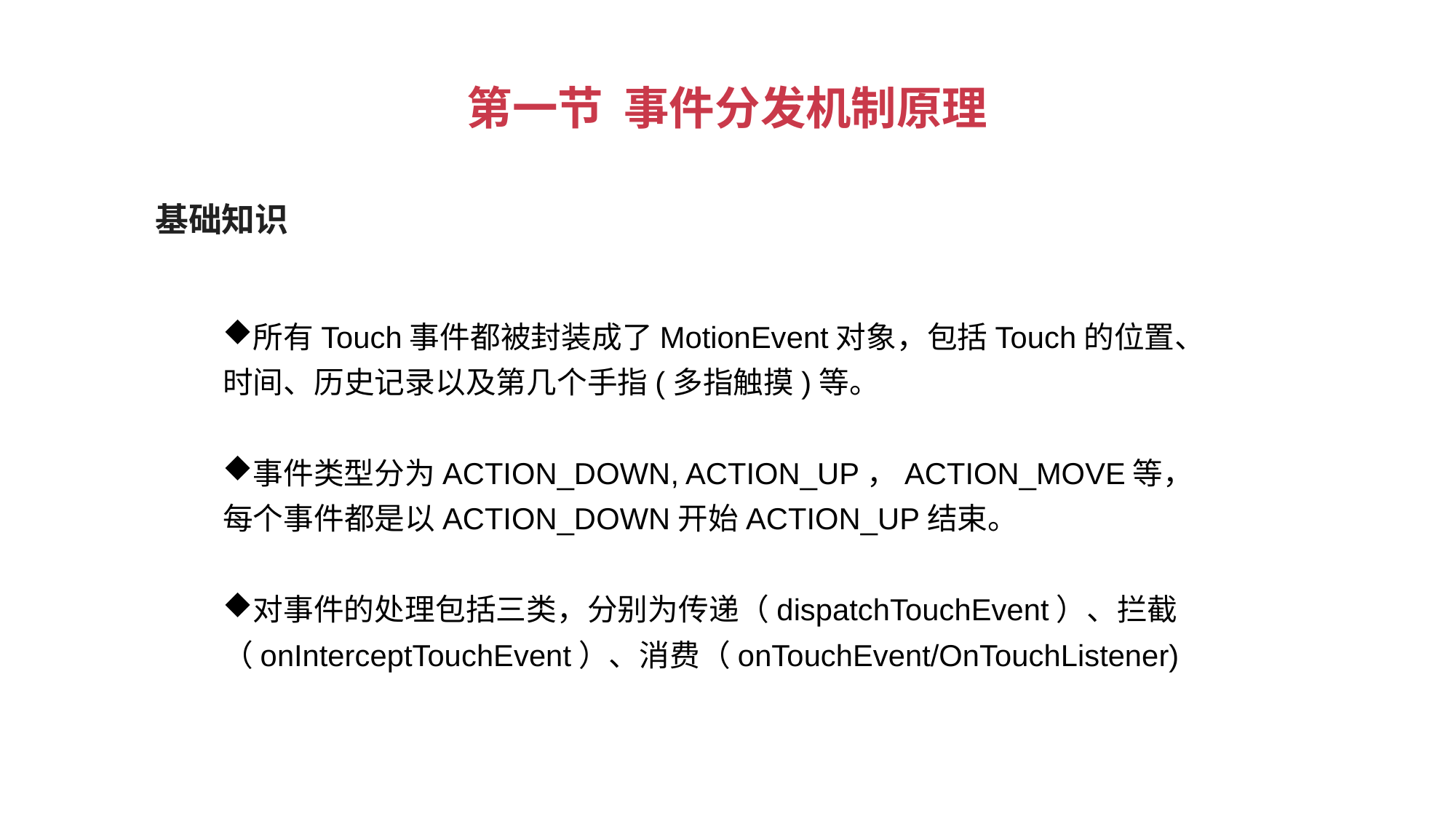

第一节  事件分发机制原理
 基础知识
所有Touch事件都被封装成了MotionEvent对象，包括Touch的位置、
     时间、历史记录以及第几个手指(多指触摸)等。

事件类型分为ACTION_DOWN, ACTION_UP，ACTION_MOVE等，
     每个事件都是以ACTION_DOWN开始ACTION_UP结束。

对事件的处理包括三类，分别为传递（dispatchTouchEvent）、拦截（onInterceptTouchEvent）、消费（onTouchEvent/OnTouchListener)